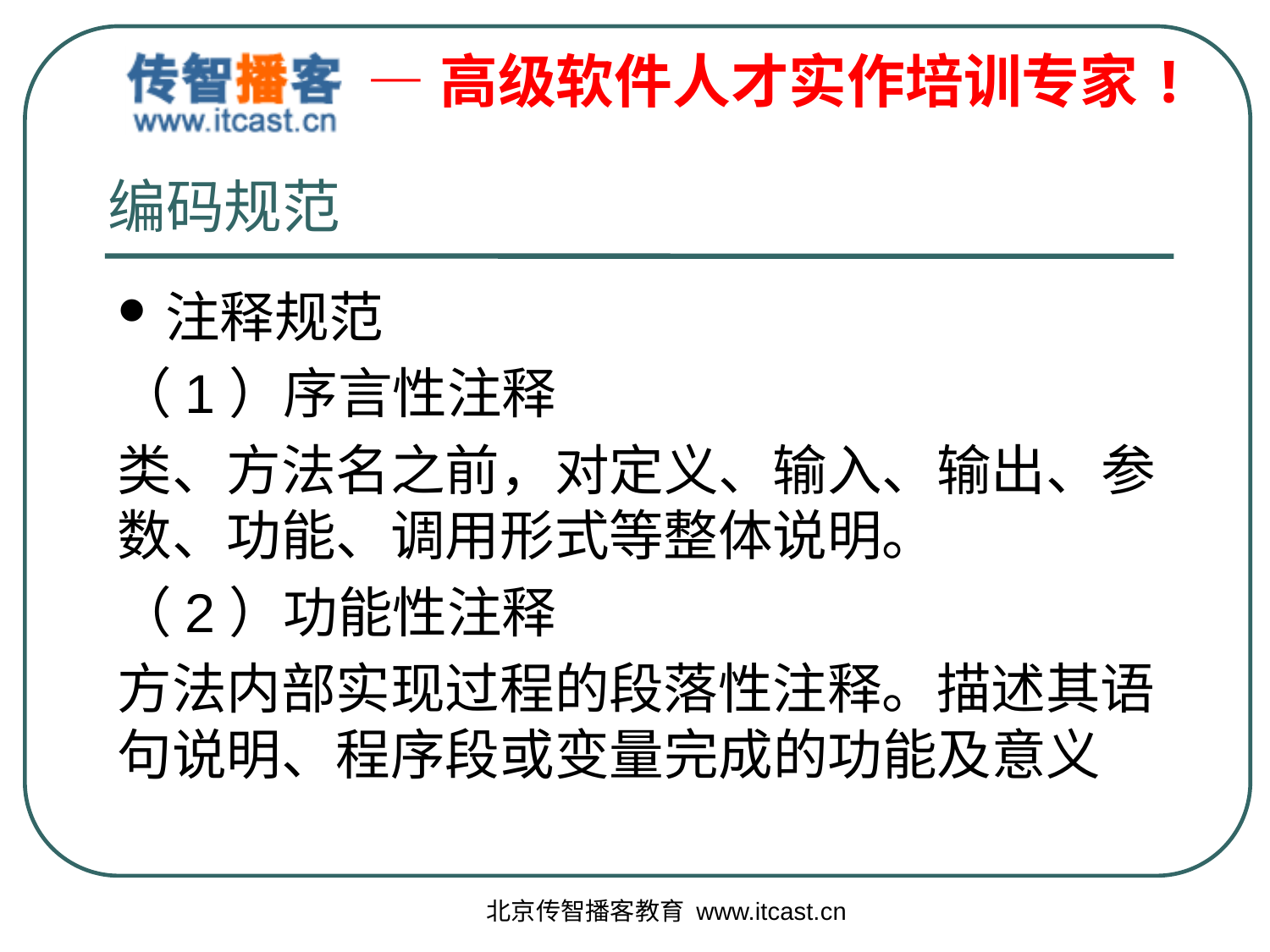

# 编码规范
注释规范
（1）序言性注释
类、方法名之前，对定义、输入、输出、参数、功能、调用形式等整体说明。
（2）功能性注释
方法内部实现过程的段落性注释。描述其语句说明、程序段或变量完成的功能及意义

北京传智播客教育 www.itcast.cn